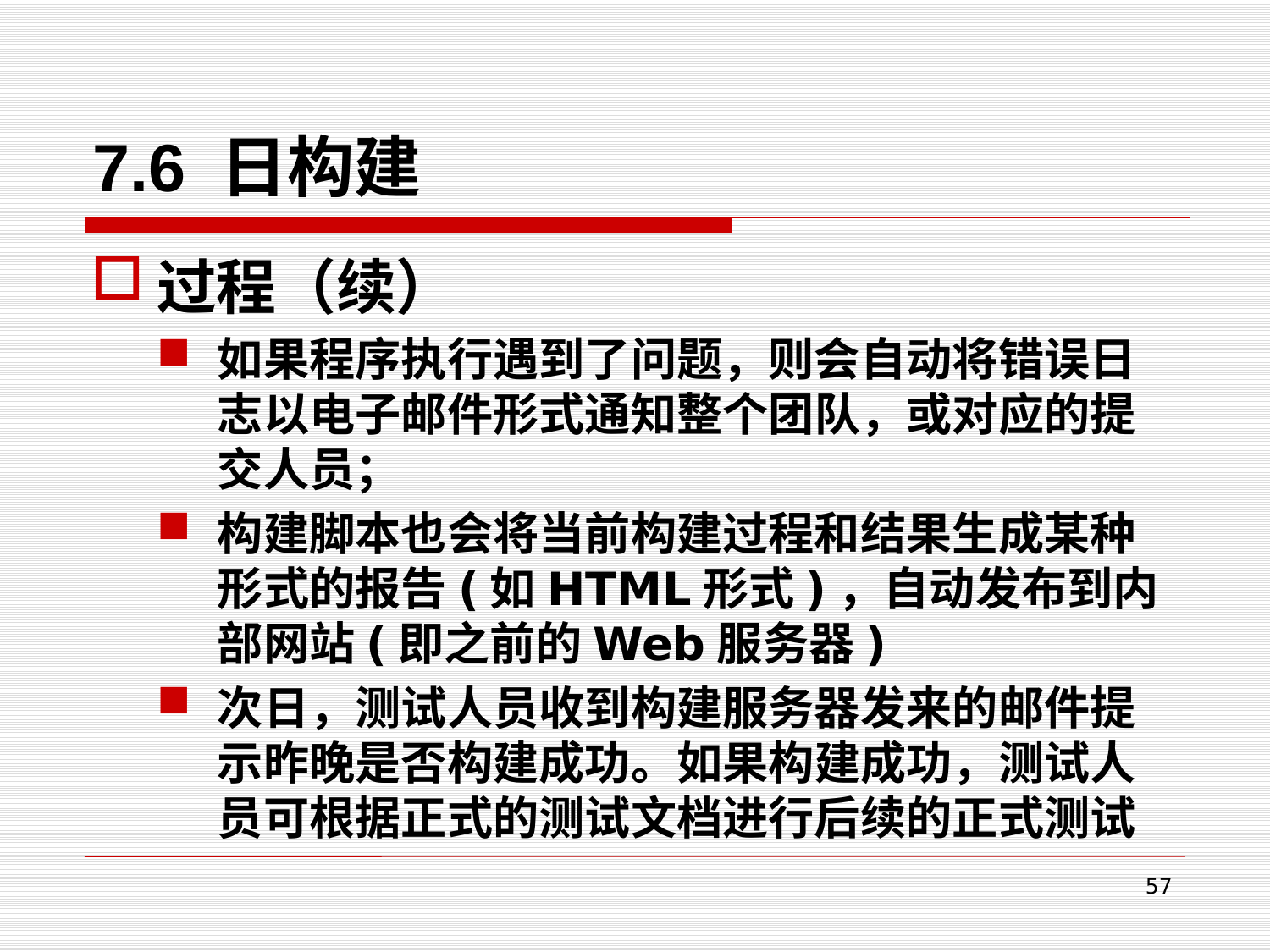

# 7.6 日构建
过程（续）
如果程序执行遇到了问题，则会自动将错误日志以电子邮件形式通知整个团队，或对应的提交人员；
构建脚本也会将当前构建过程和结果生成某种形式的报告(如HTML形式)，自动发布到内部网站(即之前的Web服务器)
次日，测试人员收到构建服务器发来的邮件提示昨晚是否构建成功。如果构建成功，测试人员可根据正式的测试文档进行后续的正式测试
57